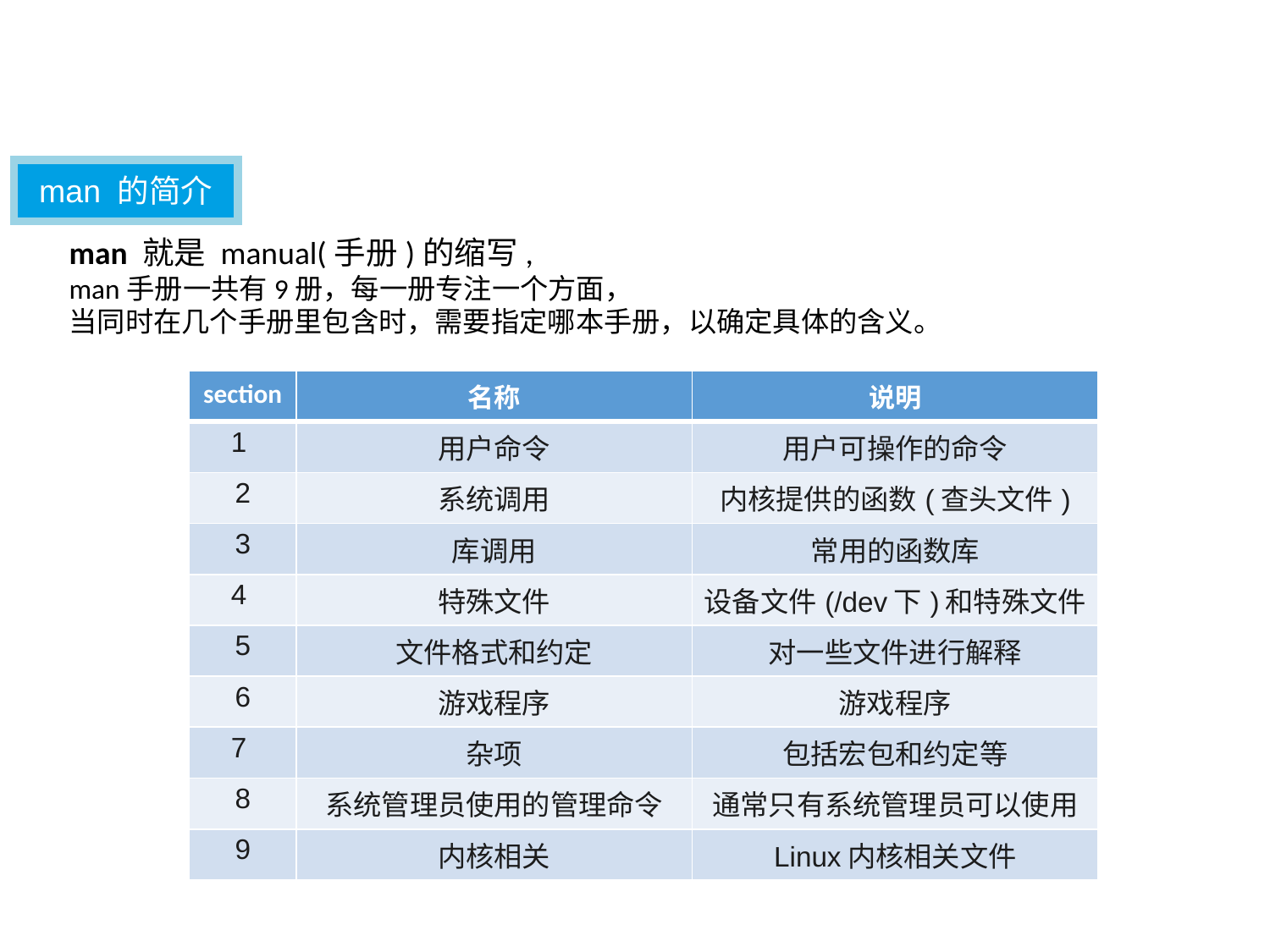

Linux帮助命令

man 的简介
man 就是 manual(手册)的缩写,
man手册一共有9册，每一册专注一个方面，
当同时在几个手册里包含时，需要指定哪本手册，以确定具体的含义。

| section | 名称 | 说明 |
| --- | --- | --- |
| 1 | 用户命令 | 用户可操作的命令 |
| 2 | 系统调用 | 内核提供的函数(查头文件) |
| 3 | 库调用 | 常用的函数库 |
| 4 | 特殊文件 | 设备文件(/dev下)和特殊文件 |
| 5 | 文件格式和约定 | 对一些文件进行解释 |
| 6 | 游戏程序 | 游戏程序 |
| 7 | 杂项 | 包括宏包和约定等 |
| 8 | 系统管理员使用的管理命令 | 通常只有系统管理员可以使用 |
| 9 | 内核相关 | Linux内核相关文件 |